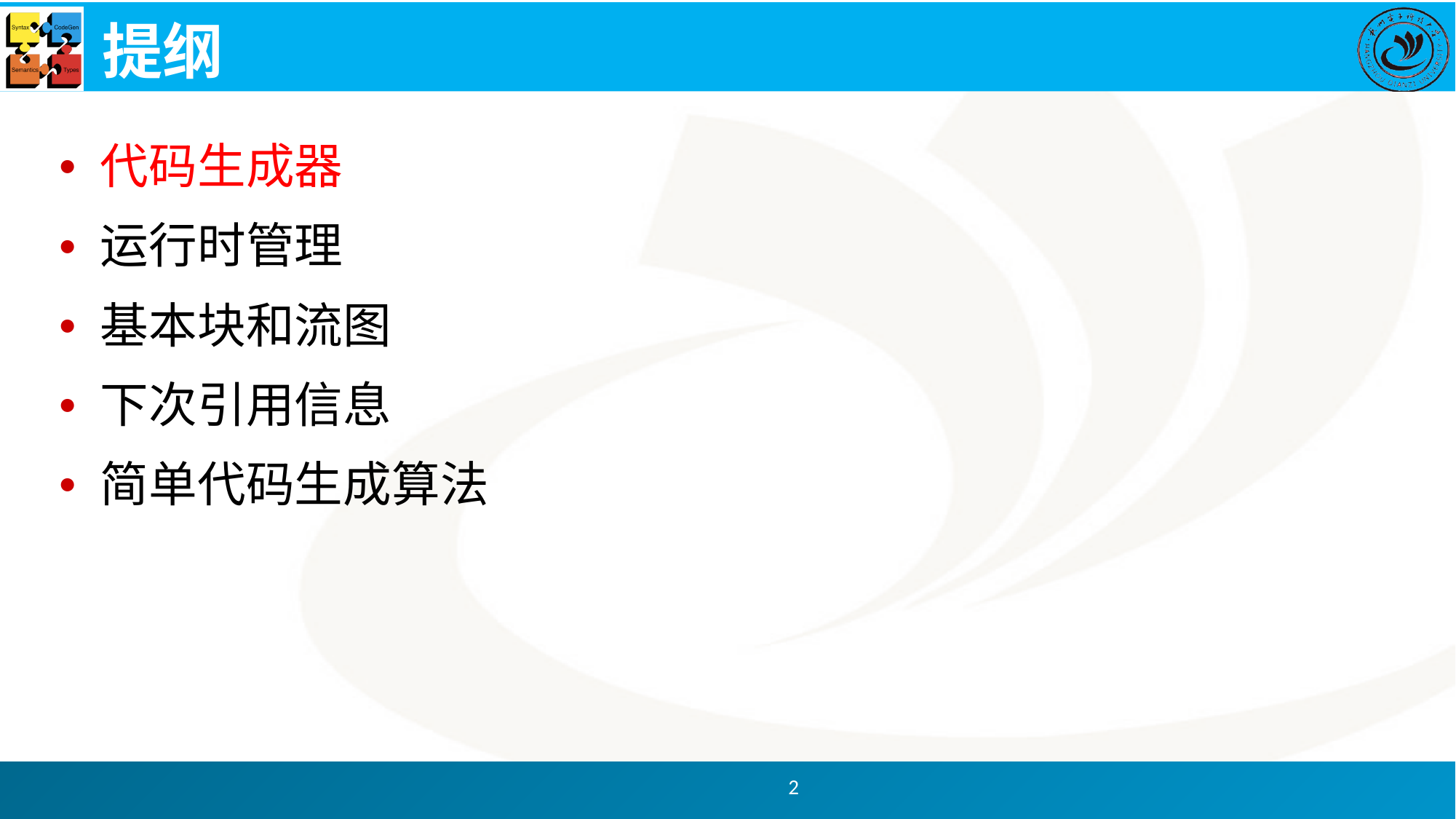

# 提纲
代码生成器
运行时管理
基本块和流图
下次引用信息
简单代码生成算法
2